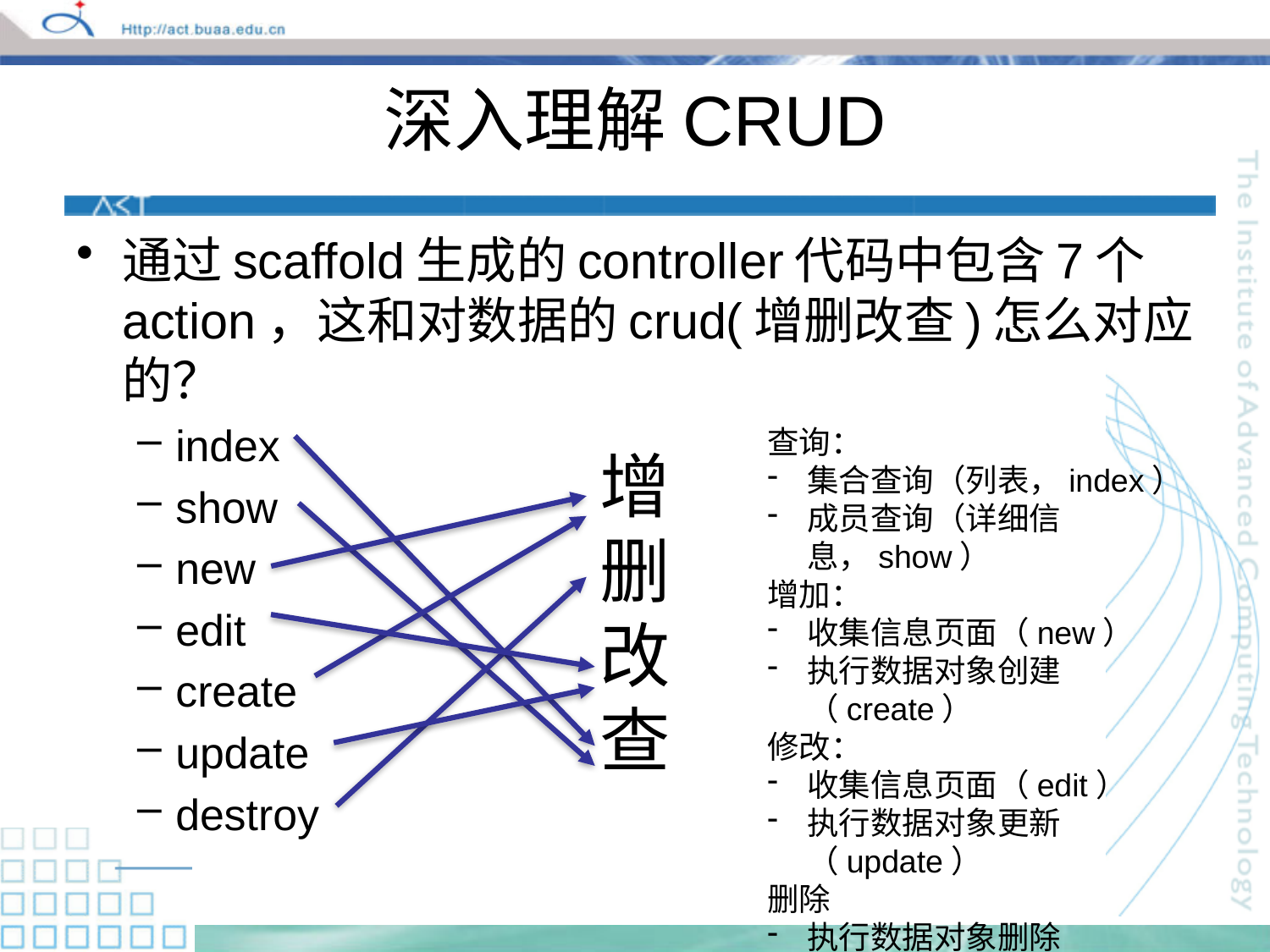

# 深入理解CRUD
通过scaffold生成的controller代码中包含7个action，这和对数据的crud(增删改查)怎么对应的？
index
show
new
edit
create
update
destroy

查询：
集合查询（列表，index）
成员查询（详细信息，show）
增加：
收集信息页面（new）
执行数据对象创建（create）
修改：
收集信息页面（edit）
执行数据对象更新（update）
删除
执行数据对象删除（destroy）
增
删
改
查